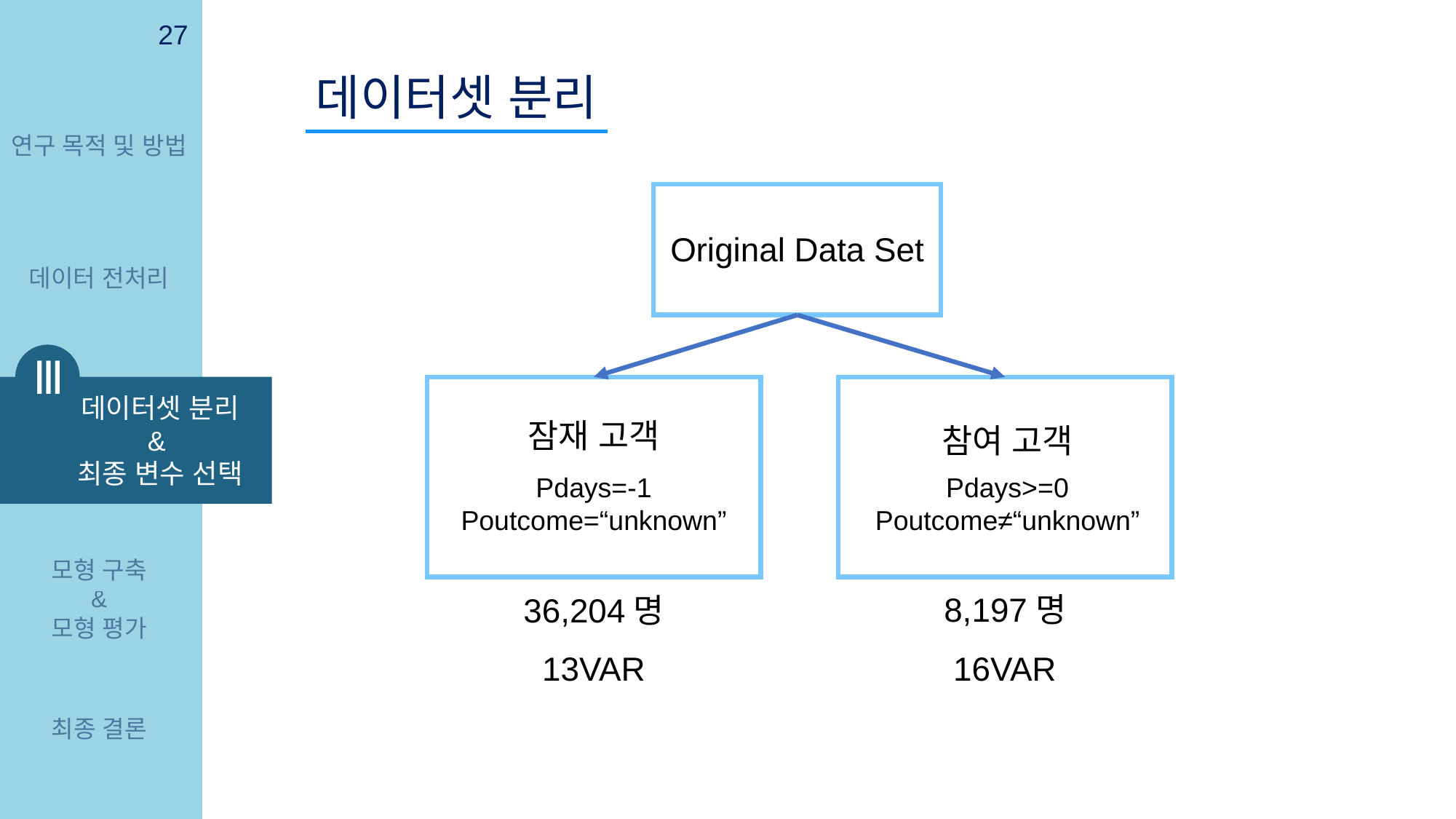

27
데이터셋 분리
연구 목적 및 방법

Original Data Set
데이터 전처리
Ⅲ

      데이터셋 분리
      &
      최종 변수 선택

잠재 고객
참여 고객
Pdays>=0
Poutcome≠“unknown”
Pdays=-1
Poutcome=“unknown”
모형 구축
&
모형 평가
8,197명
36,204명
16VAR
13VAR
최종 결론